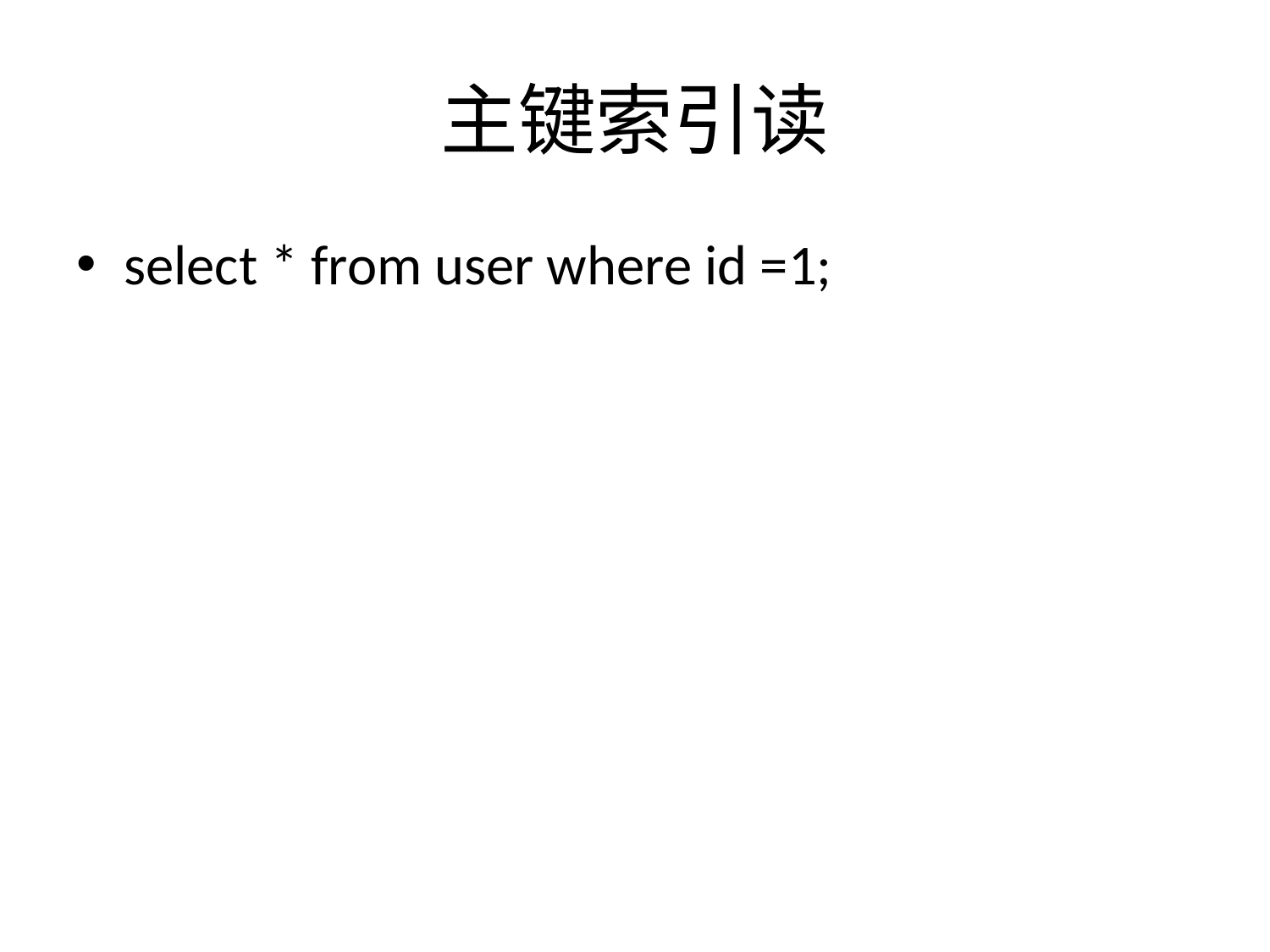

# 主键索引读
select * from user where id =1;